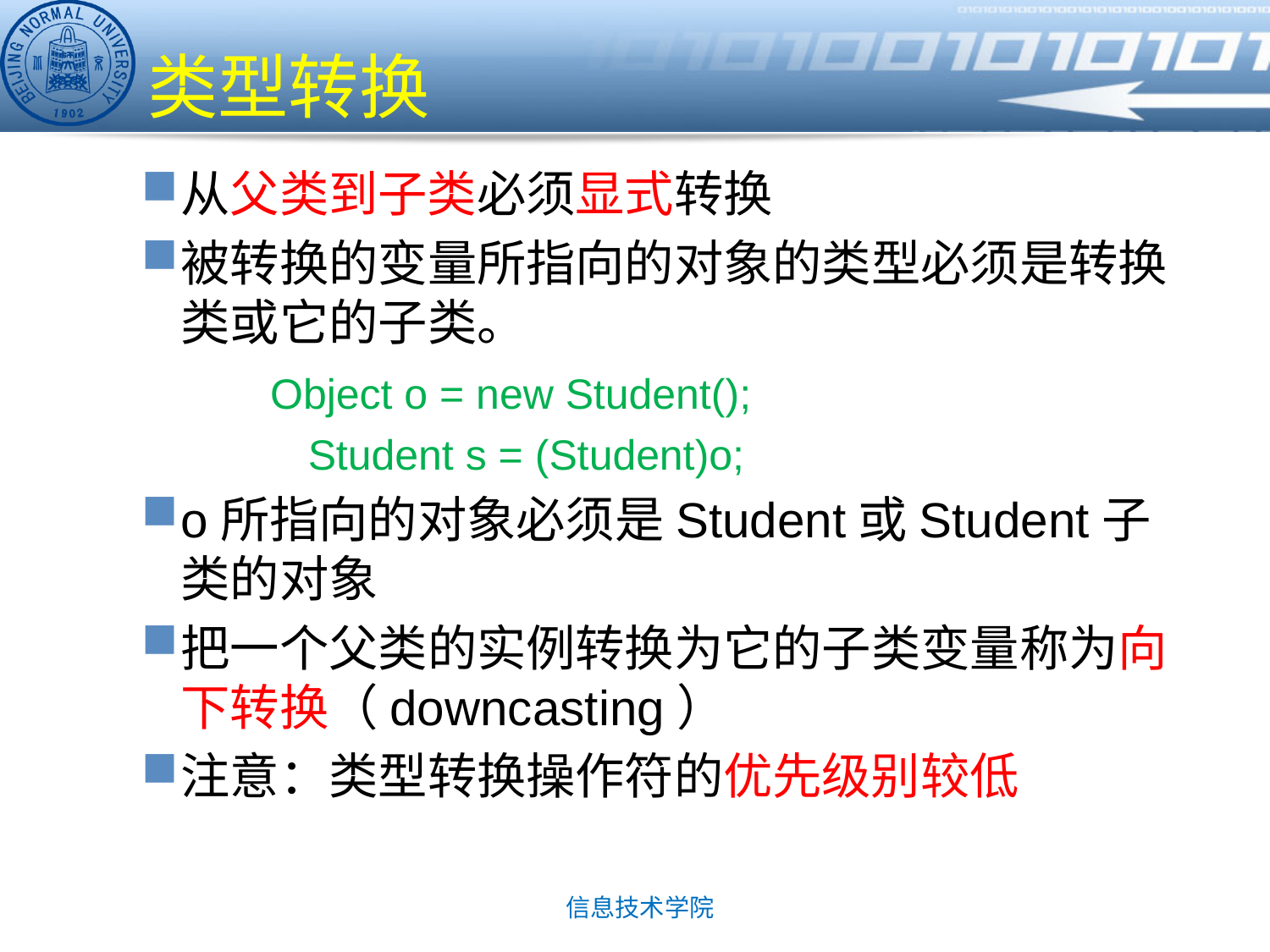

# 类型转换
从父类到子类必须显式转换
被转换的变量所指向的对象的类型必须是转换类或它的子类。
	Object o = new Student();
		Student s = (Student)o;
o所指向的对象必须是Student或Student子类的对象
把一个父类的实例转换为它的子类变量称为向下转换（downcasting）
注意：类型转换操作符的优先级别较低

26